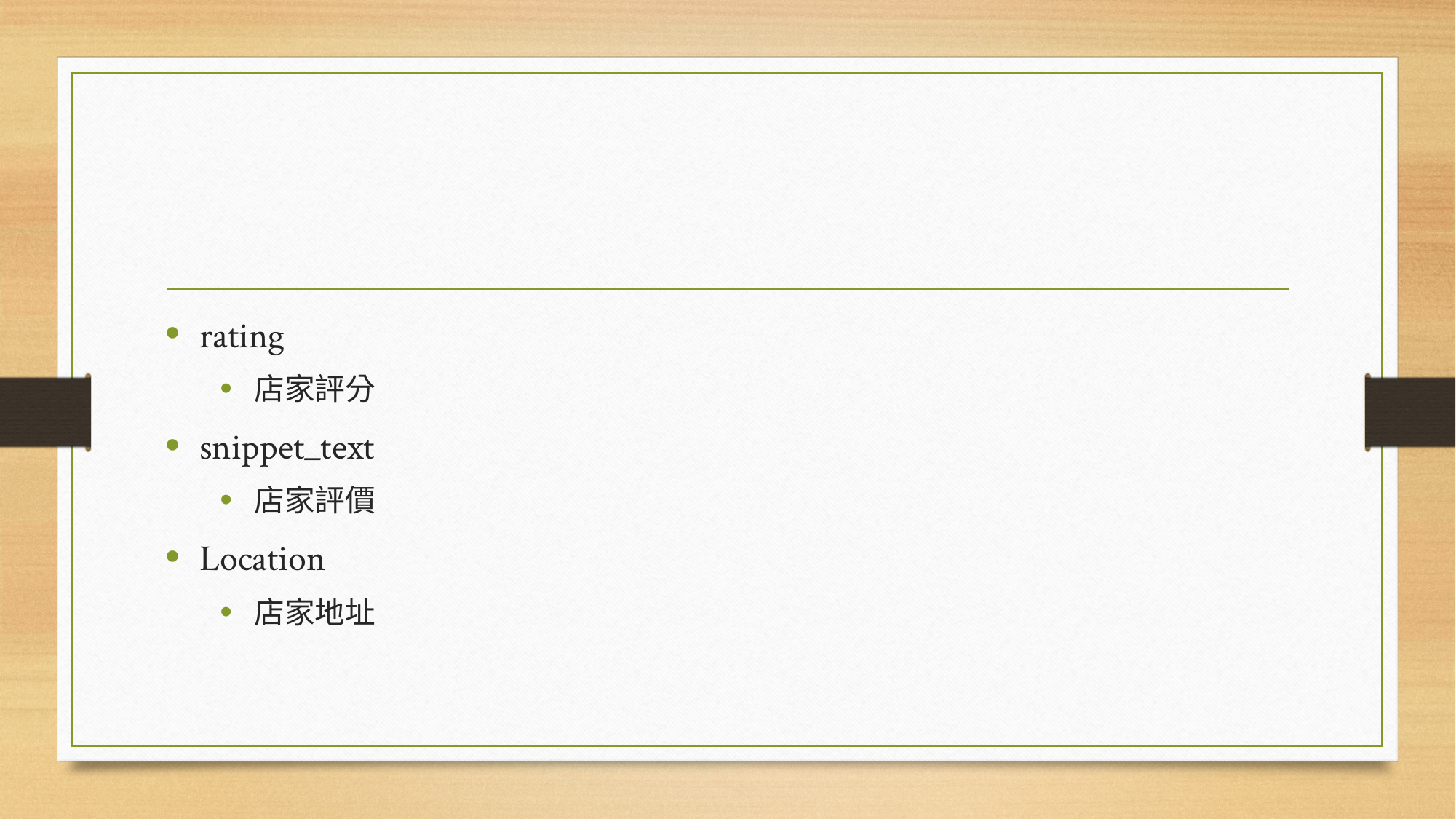

#
rating
店家評分
snippet_text
店家評價
Location
店家地址